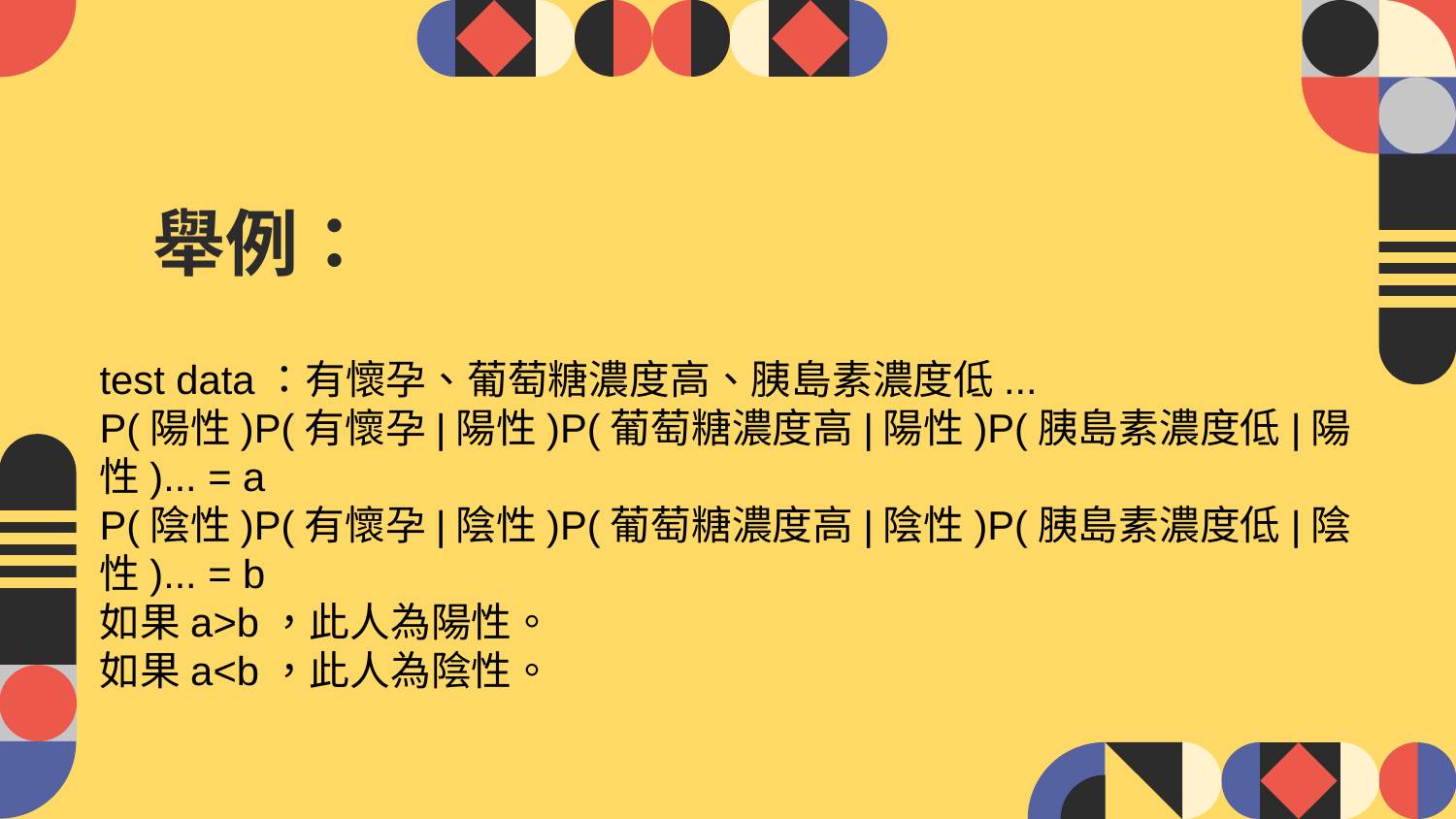

# 舉例：
test data：有懷孕、葡萄糖濃度高、胰島素濃度低...
P(陽性)P(有懷孕|陽性)P(葡萄糖濃度高|陽性)P(胰島素濃度低|陽性)... = a
P(陰性)P(有懷孕|陰性)P(葡萄糖濃度高|陰性)P(胰島素濃度低|陰性)... = b
如果a>b，此人為陽性。
如果a<b，此人為陰性。